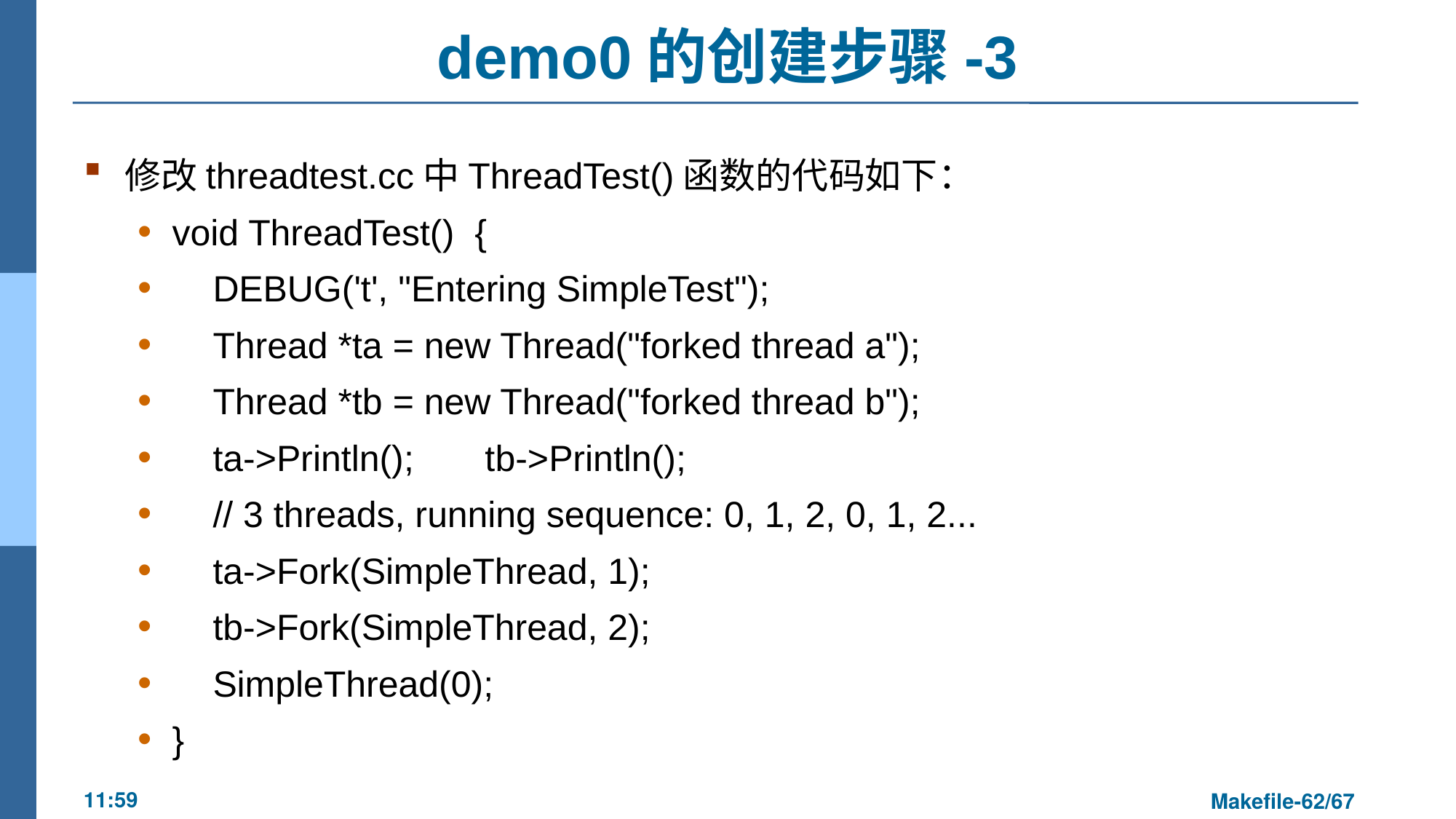

# demo0的创建步骤-3
修改threadtest.cc中ThreadTest()函数的代码如下：
void ThreadTest()  {
    DEBUG('t', "Entering SimpleTest");
    Thread *ta = new Thread("forked thread a");
    Thread *tb = new Thread("forked thread b");
    ta->Println();       tb->Println();
    // 3 threads, running sequence: 0, 1, 2, 0, 1, 2...
    ta->Fork(SimpleThread, 1);
    tb->Fork(SimpleThread, 2);
    SimpleThread(0);
}